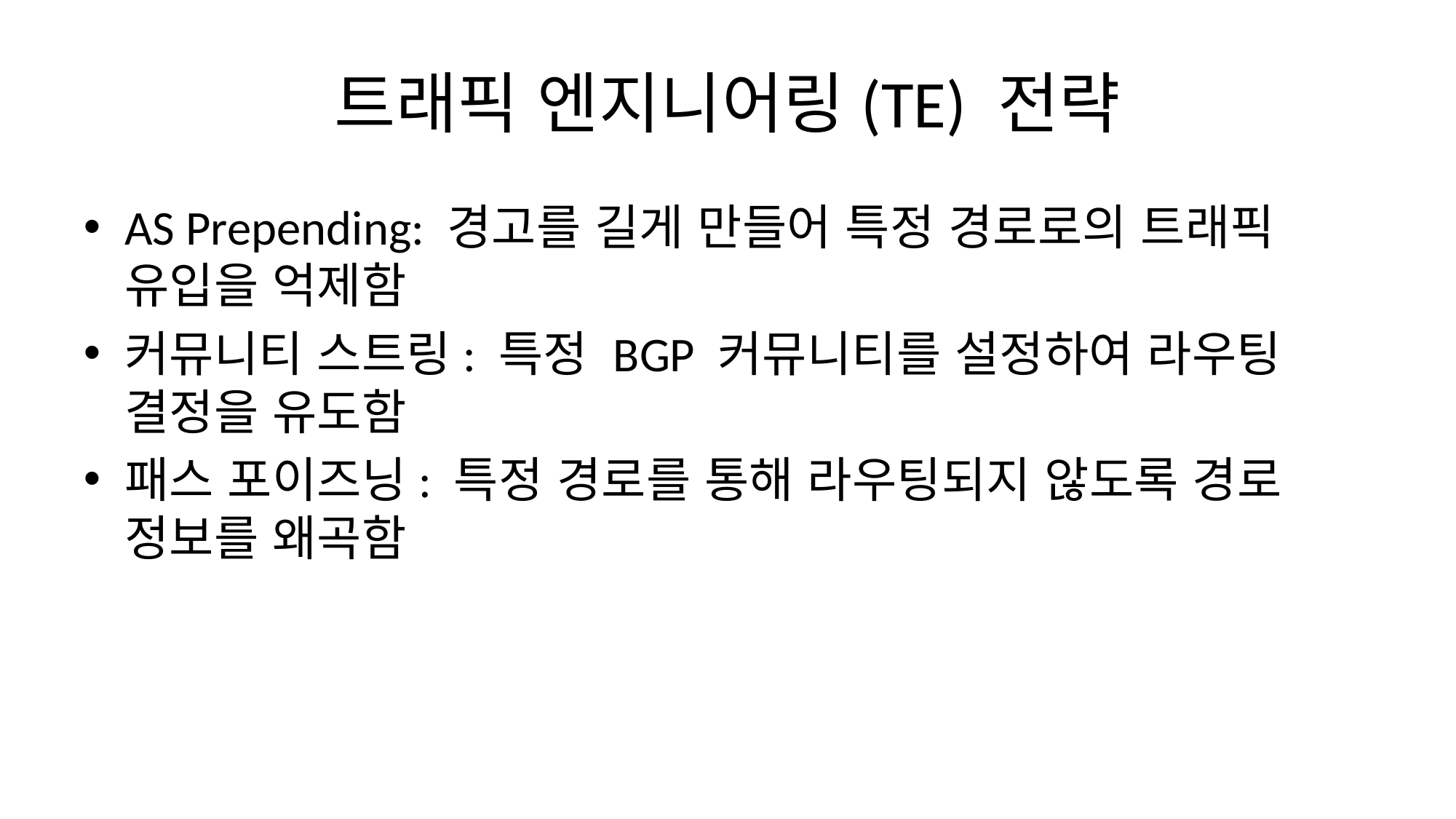

# 트래픽 엔지니어링(TE) 전략
AS Prepending: 경고를 길게 만들어 특정 경로로의 트래픽 유입을 억제함
커뮤니티 스트링: 특정 BGP 커뮤니티를 설정하여 라우팅 결정을 유도함
패스 포이즈닝: 특정 경로를 통해 라우팅되지 않도록 경로 정보를 왜곡함